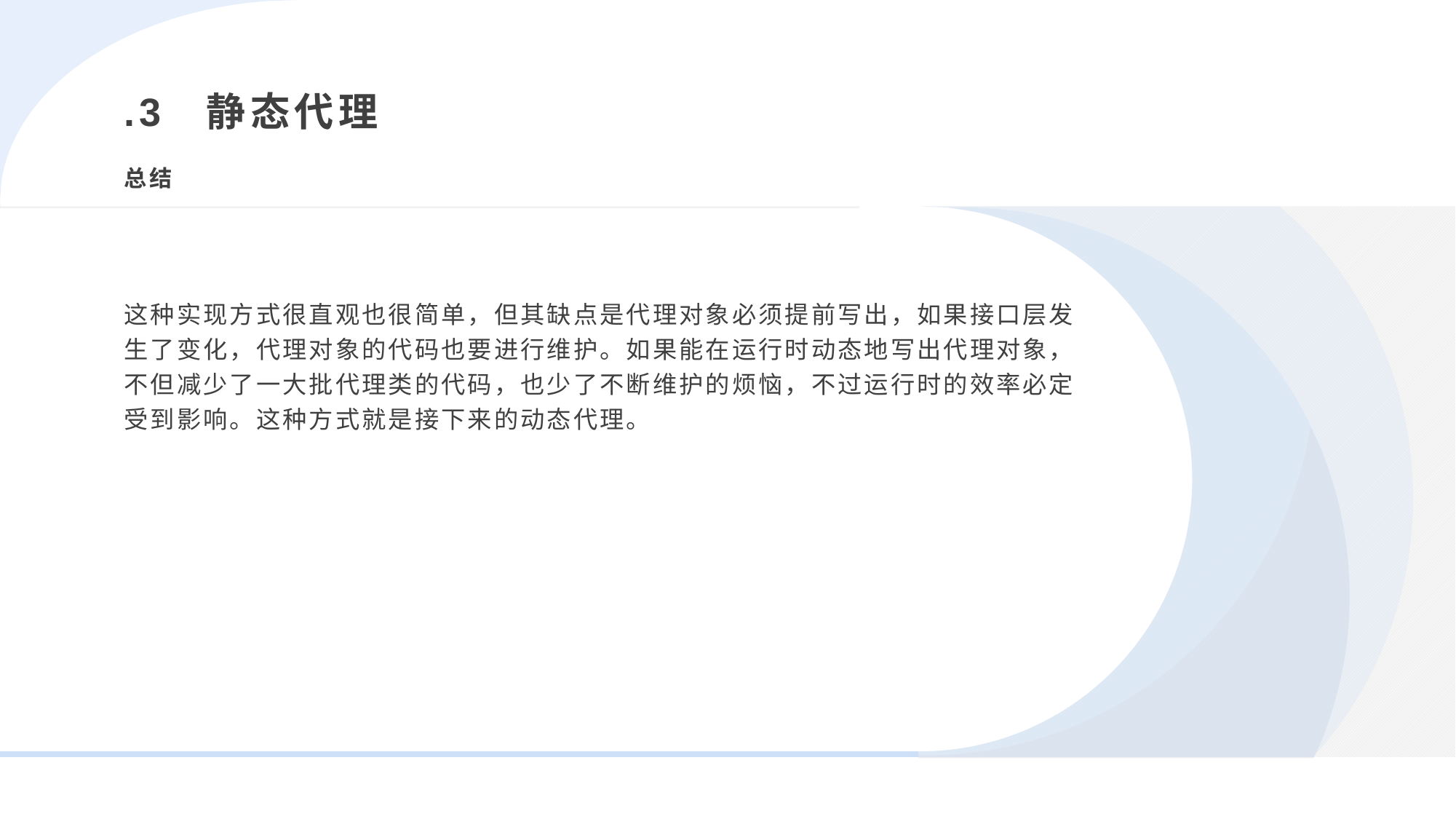

.3  静态代理
总结

这种实现方式很直观也很简单，但其缺点是代理对象必须提前写出，如果接口层发生了变化，代理对象的代码也要进行维护。如果能在运行时动态地写出代理对象，不但减少了一大批代理类的代码，也少了不断维护的烦恼，不过运行时的效率必定受到影响。这种方式就是接下来的动态代理。